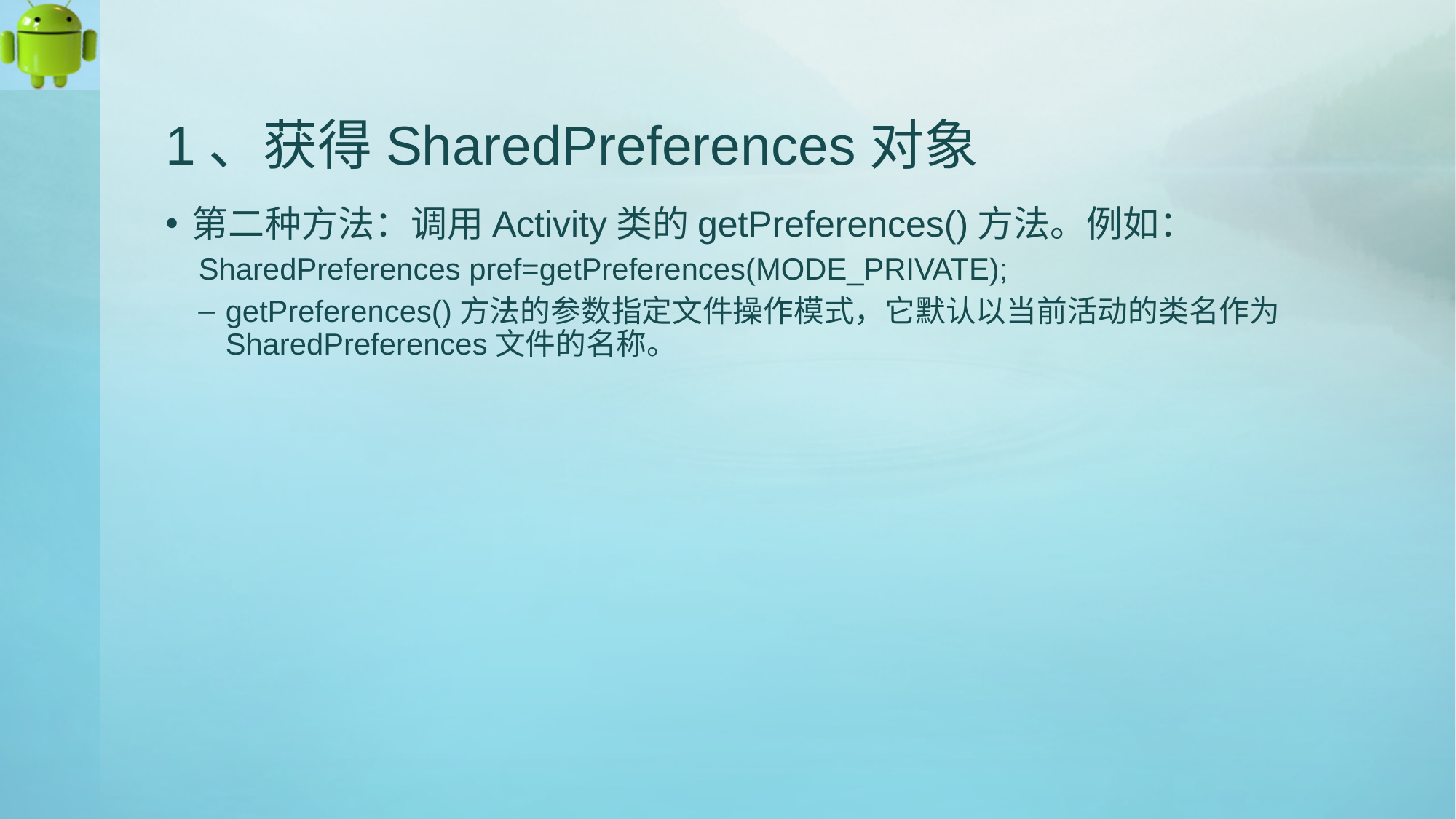

# 1、获得SharedPreferences对象
第二种方法：调用Activity类的getPreferences()方法。例如：
SharedPreferences pref=getPreferences(MODE_PRIVATE);
getPreferences()方法的参数指定文件操作模式，它默认以当前活动的类名作为SharedPreferences文件的名称。